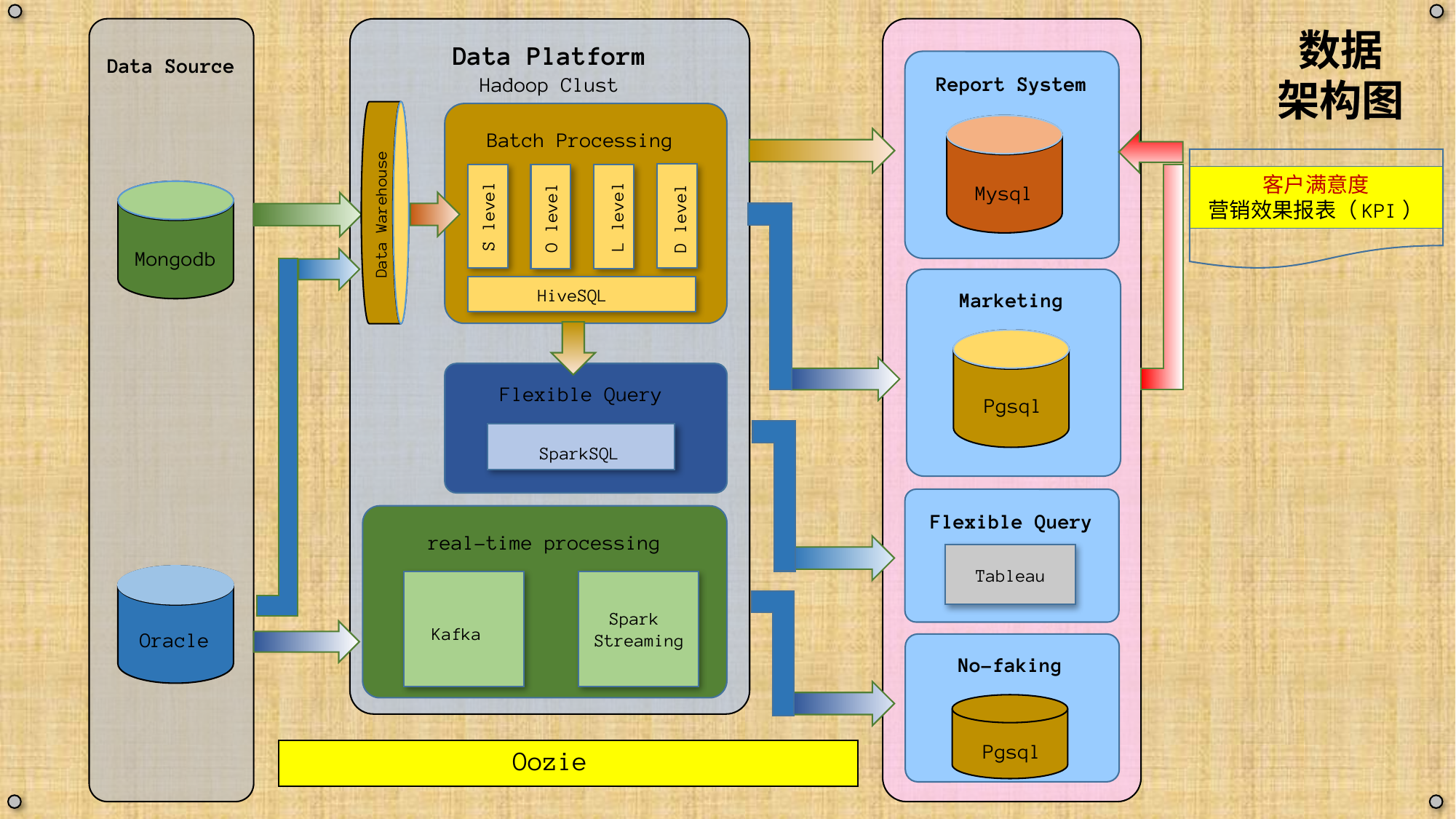

数据
架构图

Data Platform
Hadoop Clust
Data Source

Report System

Batch Processing

S level
L level
O level
D level

Marketing

real-time processing

Spark
Streaming
Kafka

Oozie

HiveSQL

Flexible Query

SparkSQL

Flexible Query

Tableau

Mysql

Data Warehouse
Mongodb

Pgsql

Oracle

客户满意度
营销效果报表（KPI）

No-faking

Pgsql